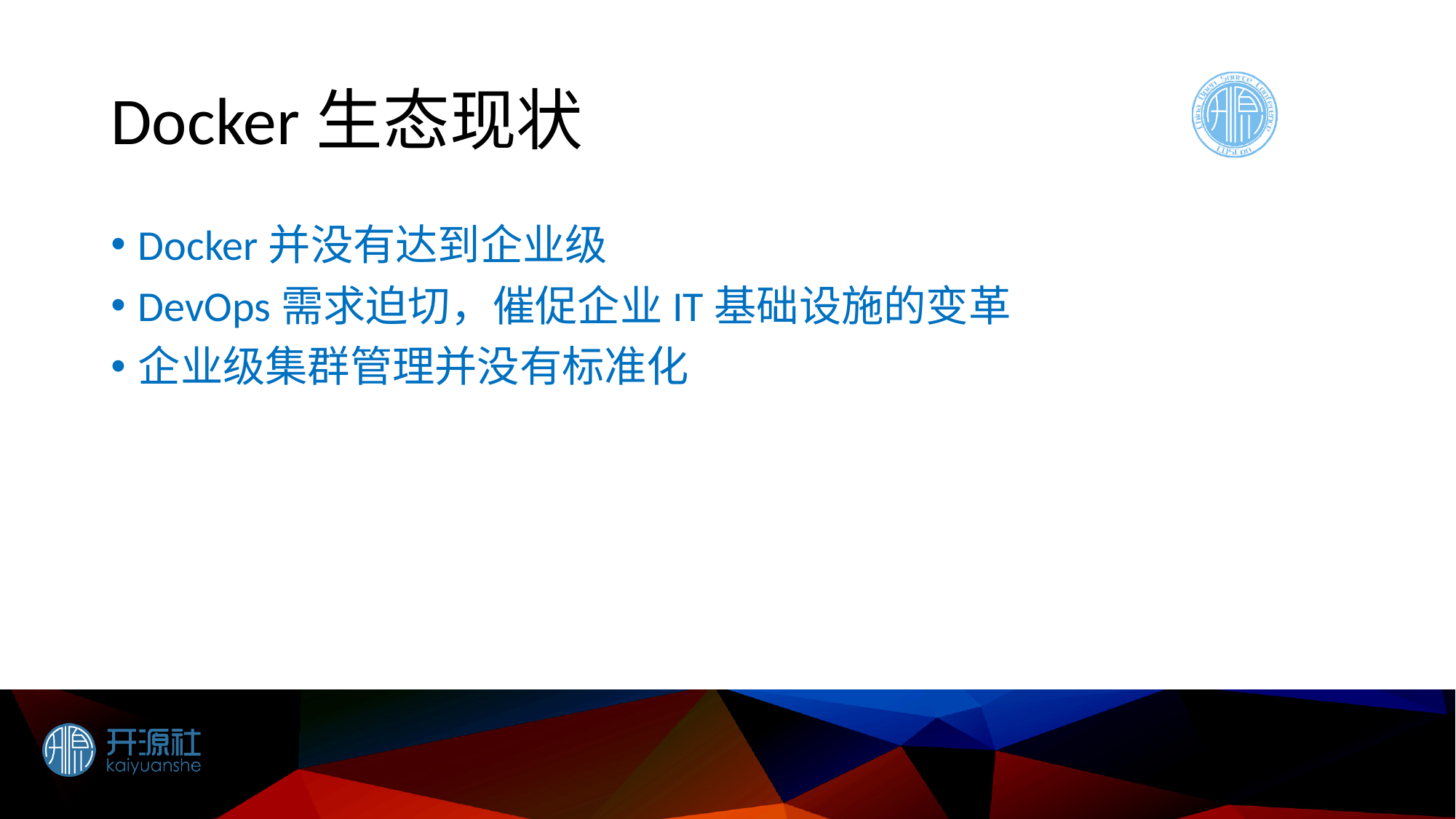

# Docker生态现状
Docker并没有达到企业级
DevOps需求迫切，催促企业IT基础设施的变革
企业级集群管理并没有标准化